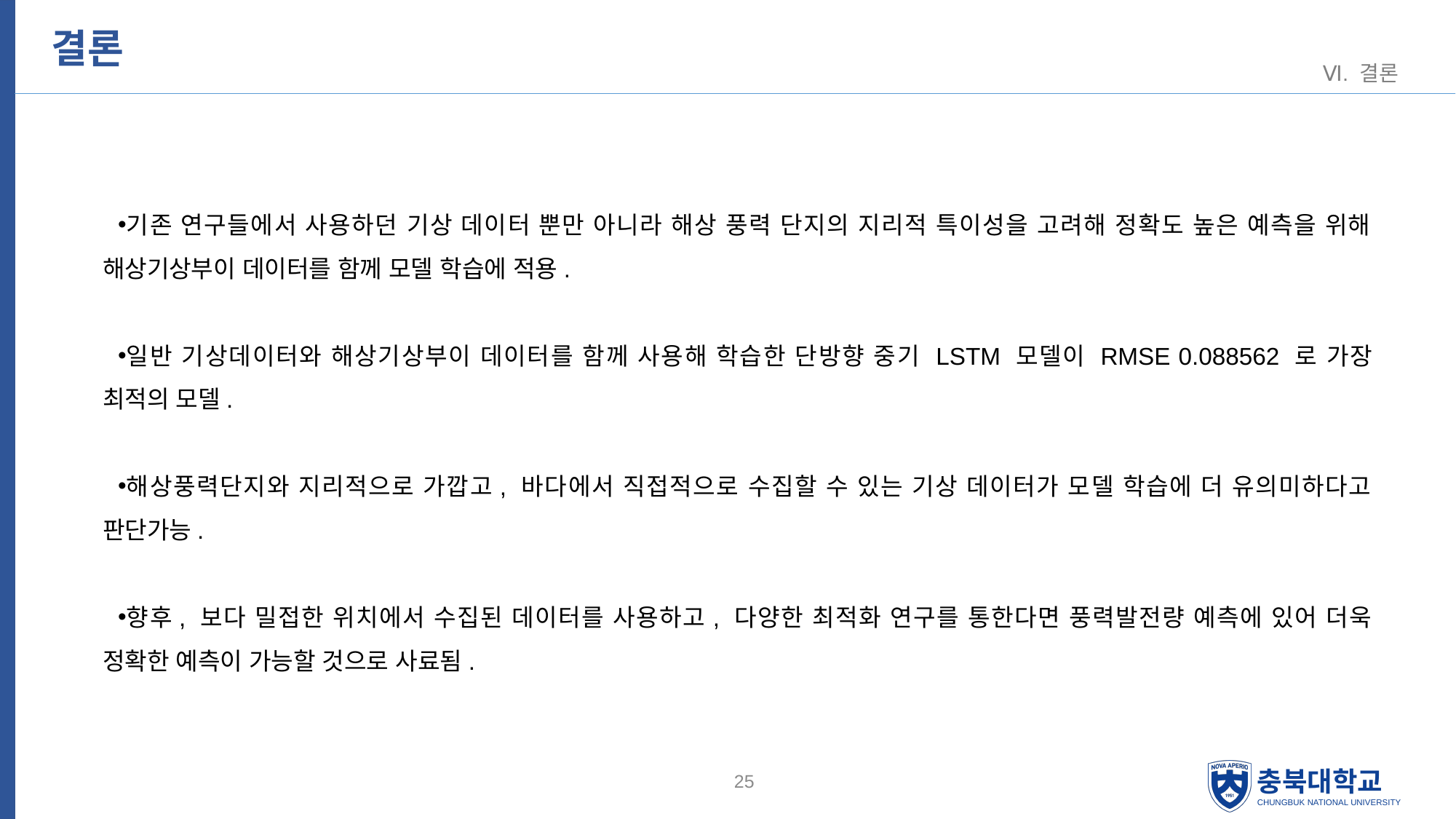

# 결론
Ⅵ. 결론
기존 연구들에서 사용하던 기상 데이터 뿐만 아니라 해상 풍력 단지의 지리적 특이성을 고려해 정확도 높은 예측을 위해 해상기상부이 데이터를 함께 모델 학습에 적용.

일반 기상데이터와 해상기상부이 데이터를 함께 사용해 학습한 단방향 중기 LSTM 모델이 RMSE 0.088562 로 가장 최적의 모델.

해상풍력단지와 지리적으로 가깝고, 바다에서 직접적으로 수집할 수 있는 기상 데이터가 모델 학습에 더 유의미하다고 판단가능.

향후, 보다 밀접한 위치에서 수집된 데이터를 사용하고, 다양한 최적화 연구를 통한다면 풍력발전량 예측에 있어 더욱 정확한 예측이 가능할 것으로 사료됨.

25